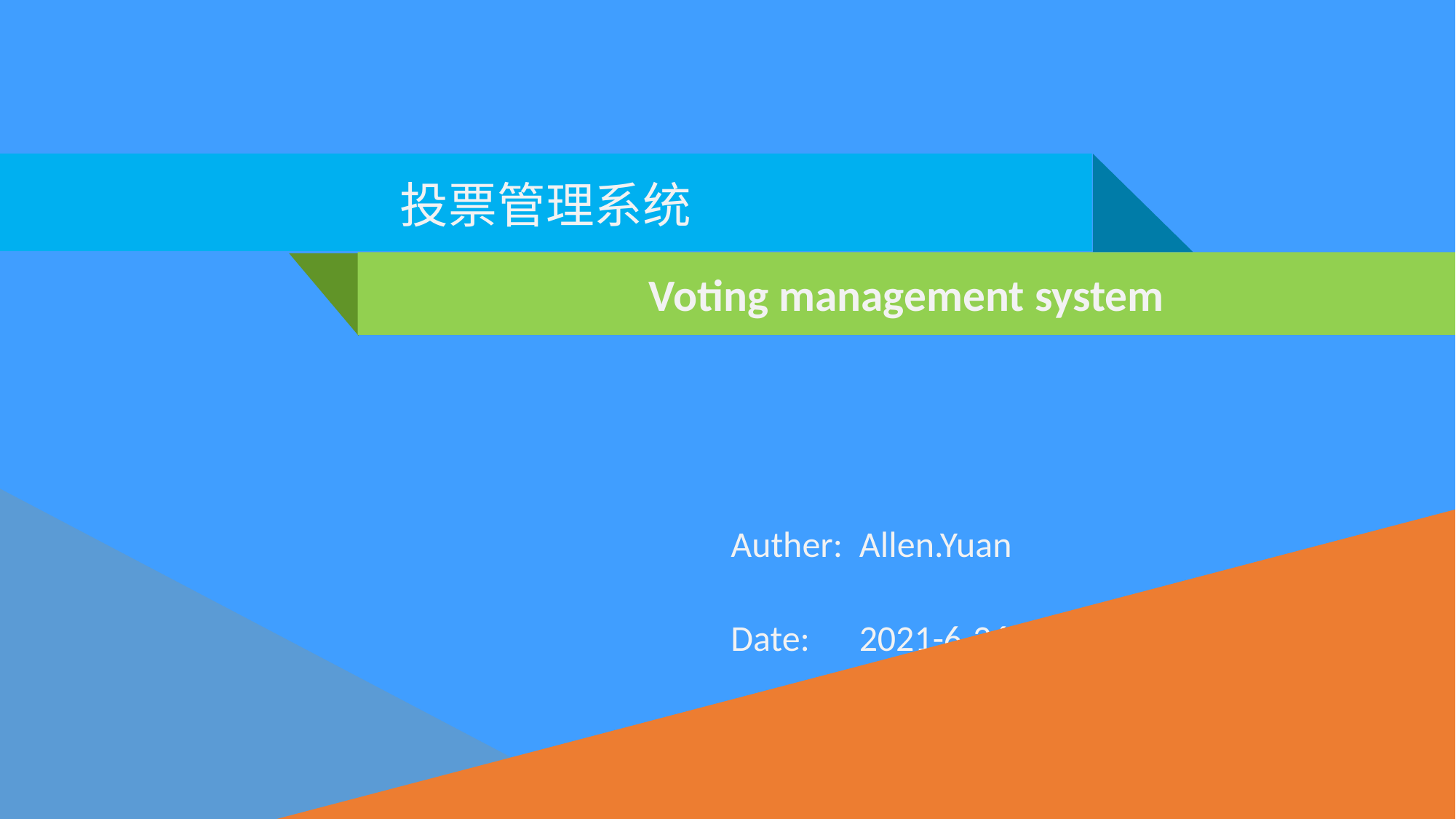

投票管理系统

Voting management system

Auther:  Allen.Yuan
Date:      2021-6-26